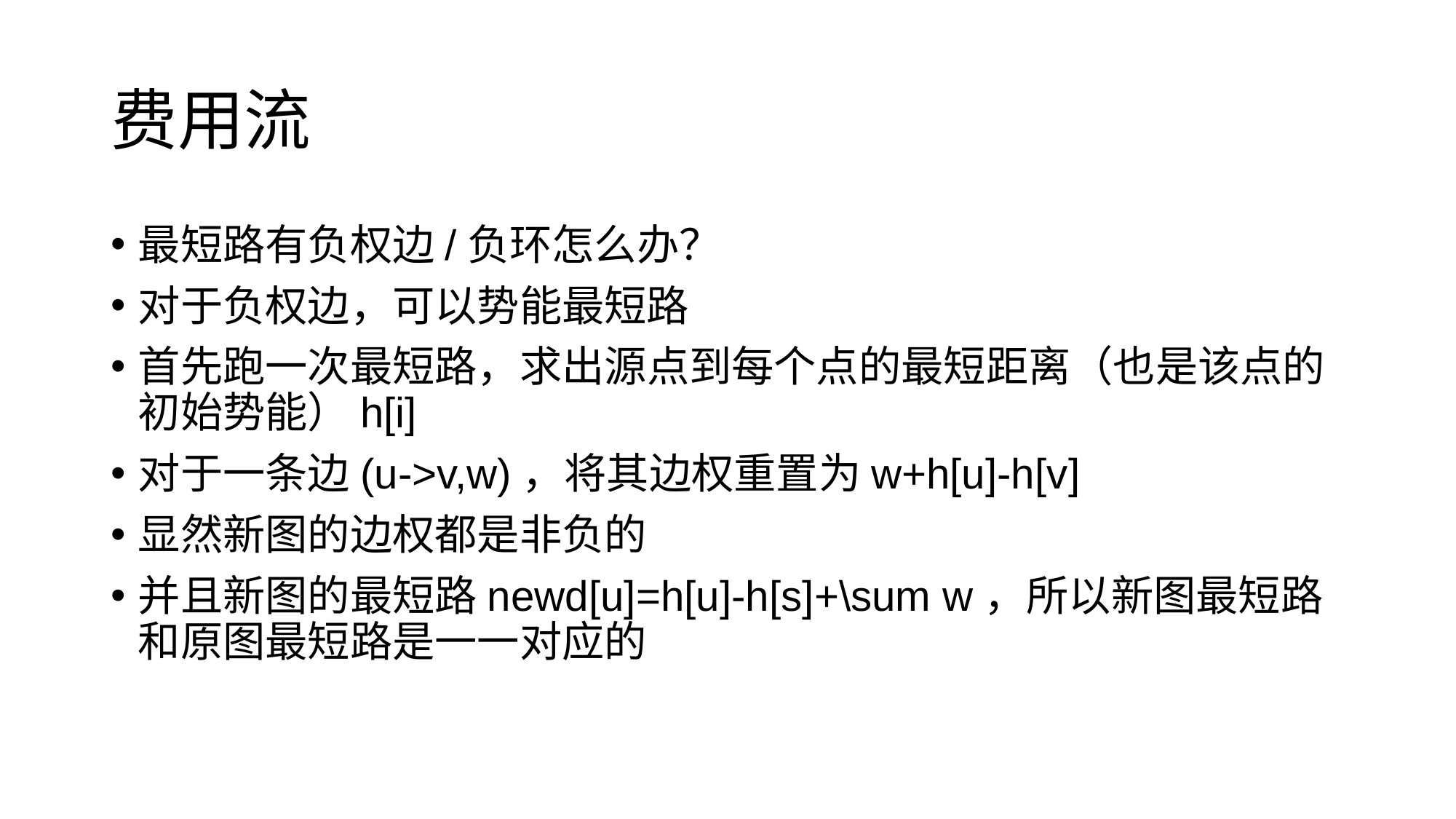

# 费用流
最短路有负权边/负环怎么办？
对于负权边，可以势能最短路
首先跑一次最短路，求出源点到每个点的最短距离（也是该点的初始势能）h[i]
对于一条边(u->v,w)，将其边权重置为w+h[u]-h[v]
显然新图的边权都是非负的
并且新图的最短路newd[u]=h[u]-h[s]+\sum w，所以新图最短路和原图最短路是一一对应的